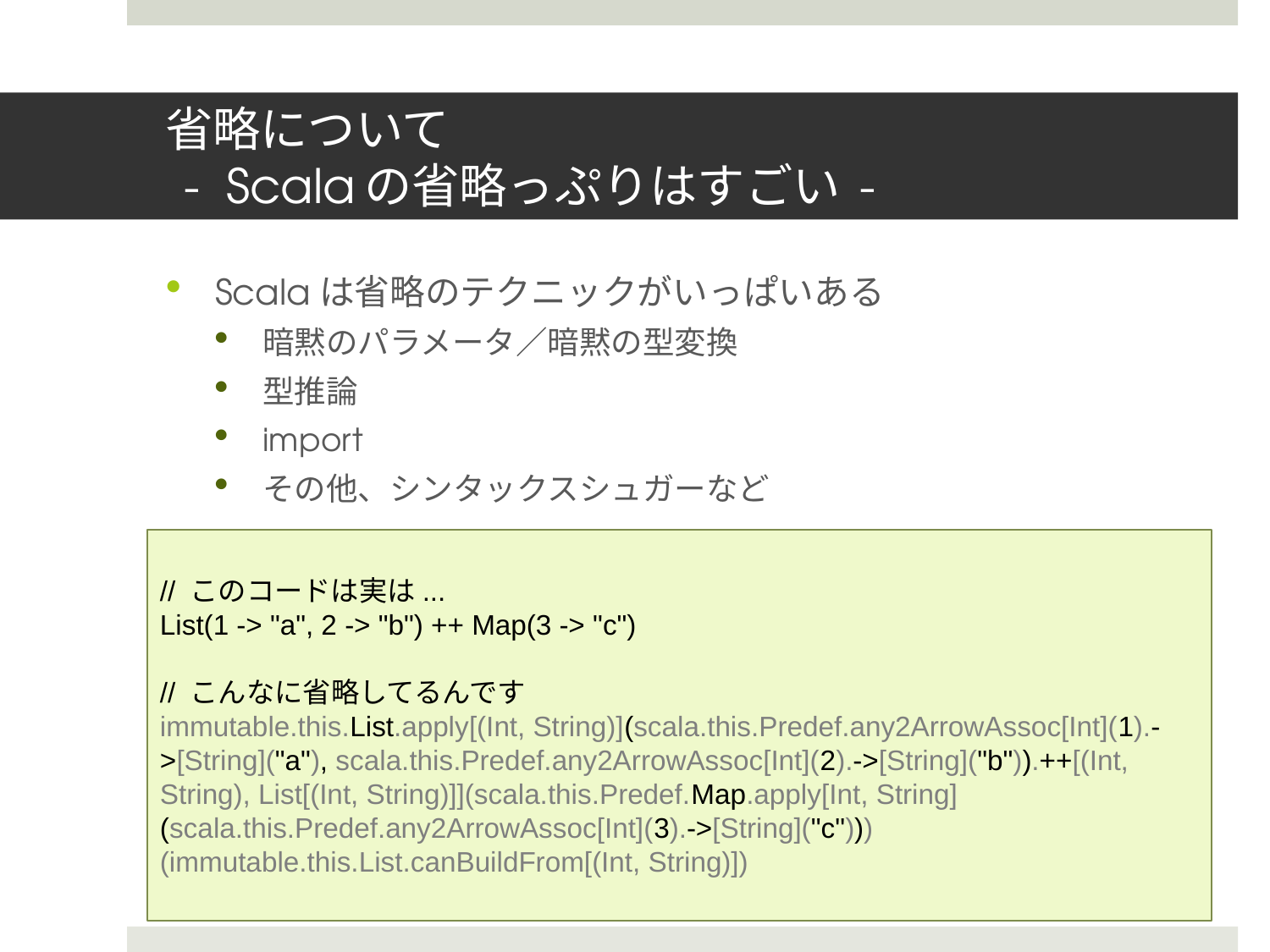

# 省略について -  Scalaの省略っぷりはすごい -
Scalaは省略のテクニックがいっぱいある
暗黙のパラメータ／暗黙の型変換
型推論
import
その他、シンタックスシュガーなど

// このコードは実は...
List(1 -> "a", 2 -> "b") ++ Map(3 -> "c")

// こんなに省略してるんです
immutable.this.List.apply[(Int, String)](scala.this.Predef.any2ArrowAssoc[Int](1).->[String]("a"), scala.this.Predef.any2ArrowAssoc[Int](2).->[String]("b")).++[(Int, String), List[(Int, String)]](scala.this.Predef.Map.apply[Int, String](scala.this.Predef.any2ArrowAssoc[Int](3).->[String]("c")))(immutable.this.List.canBuildFrom[(Int, String)])